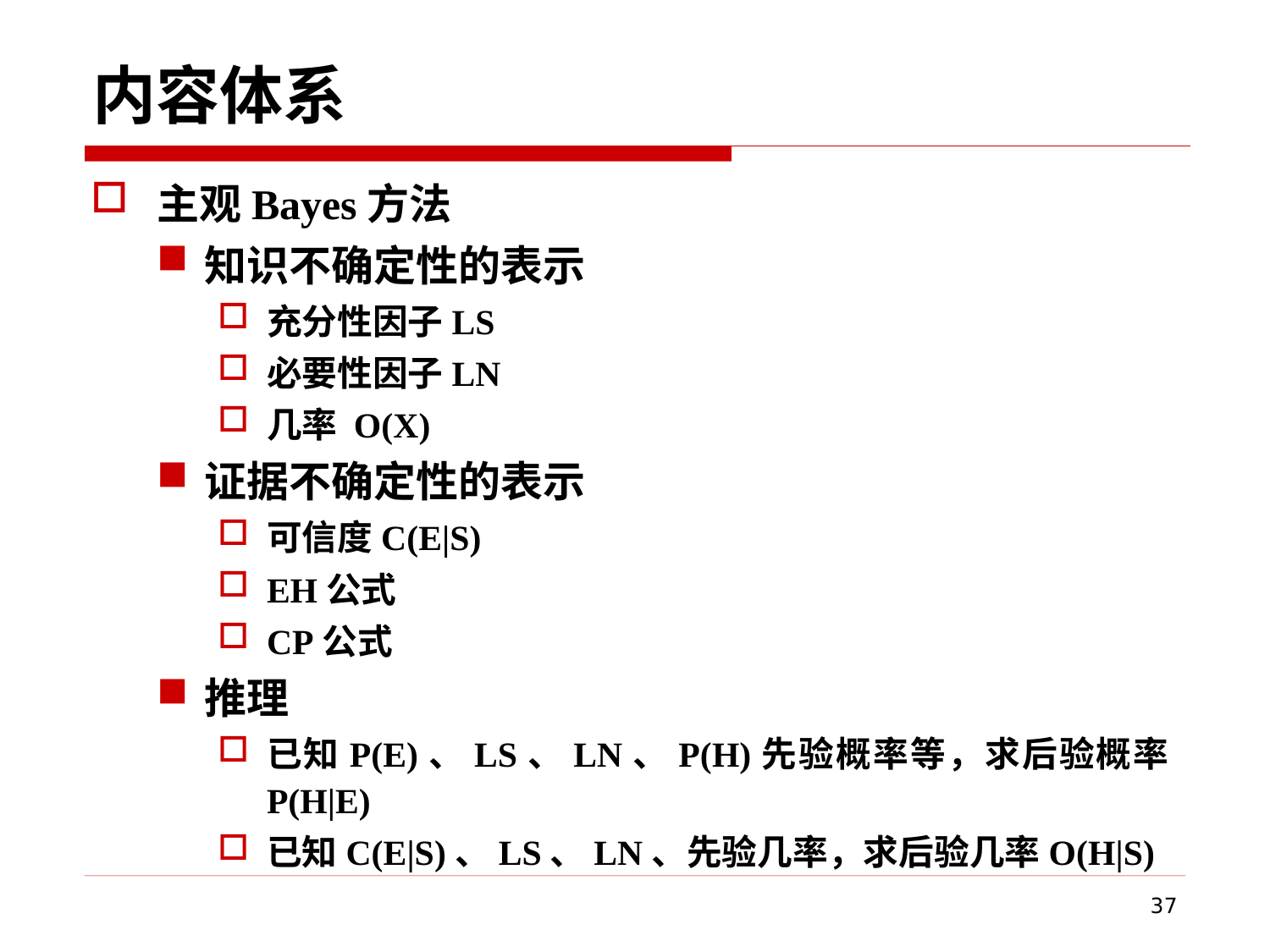

# 内容体系
主观Bayes方法
知识不确定性的表示
充分性因子LS
必要性因子LN
几率 O(X)
证据不确定性的表示
可信度C(E|S)
EH公式
CP公式
推理
已知P(E)、LS、LN、P(H)先验概率等，求后验概率P(H|E)
已知C(E|S)、LS、LN、先验几率，求后验几率O(H|S)
37